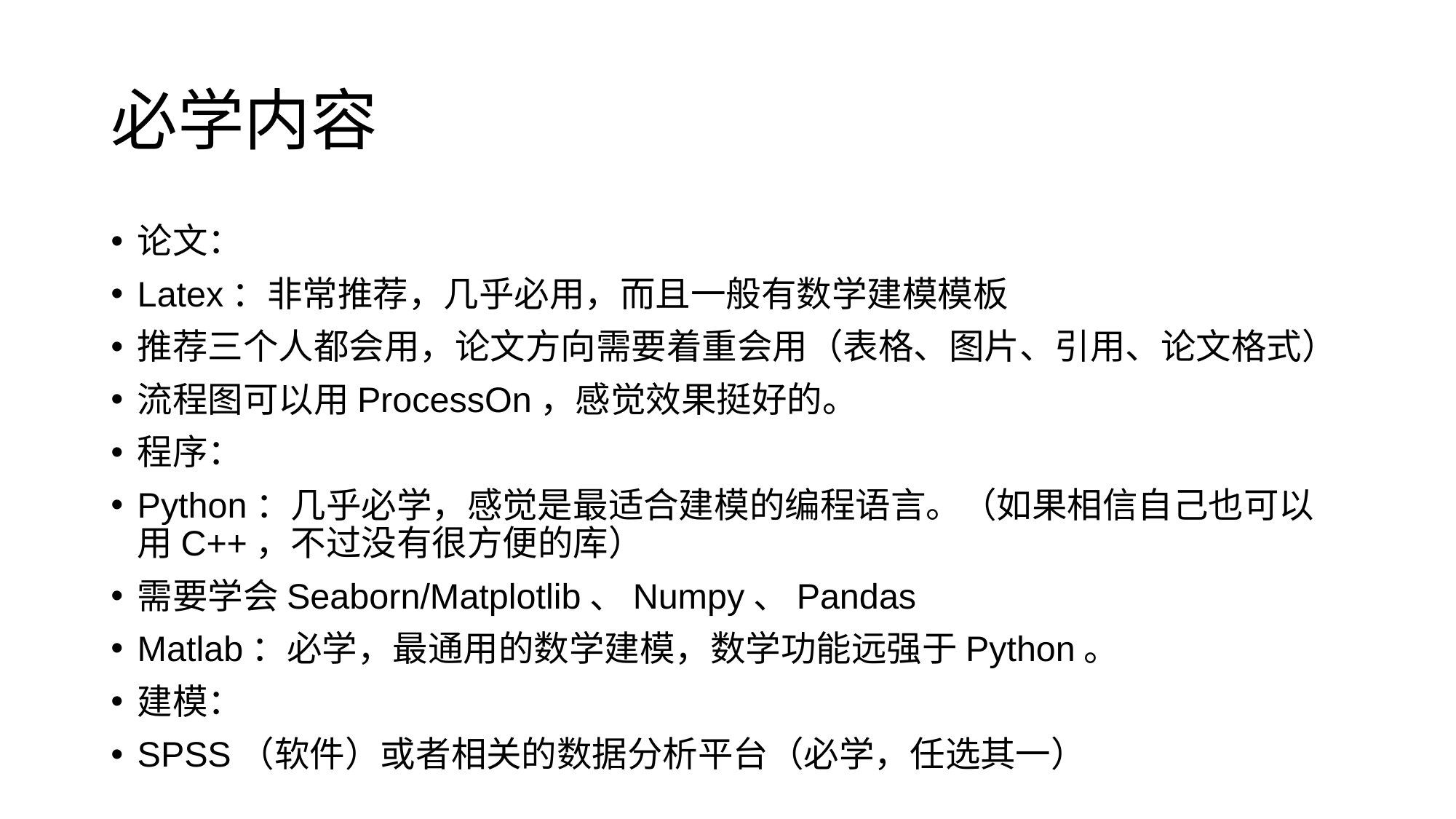

# 必学内容
论文：
Latex：非常推荐，几乎必用，而且一般有数学建模模板
推荐三个人都会用，论文方向需要着重会用（表格、图片、引用、论文格式）
流程图可以用ProcessOn，感觉效果挺好的。
程序：
Python：几乎必学，感觉是最适合建模的编程语言。（如果相信自己也可以用C++，不过没有很方便的库）
需要学会Seaborn/Matplotlib、Numpy、Pandas
Matlab：必学，最通用的数学建模，数学功能远强于Python。
建模：
SPSS（软件）或者相关的数据分析平台（必学，任选其一）